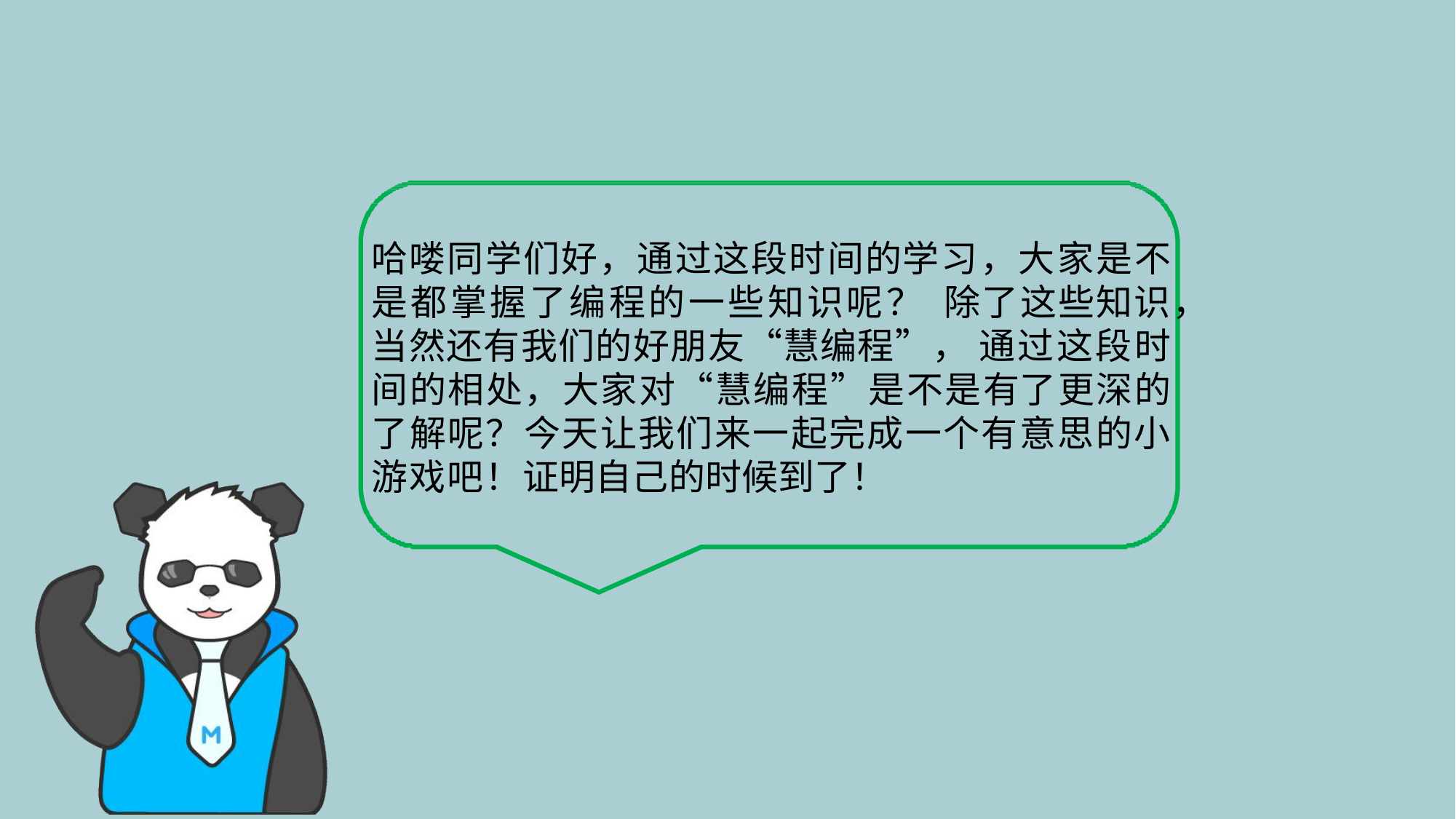

哈喽同学们好，通过这段时间的学习，大家是不是都掌握了编程的一些知识呢？  除了这些知识，当然还有我们的好朋友“慧编程”， 通过这段时间的相处，大家对“慧编程”是不是有了更深的了解呢？今天让我们来一起完成一个有意思的小游戏吧！证明自己的时候到了！